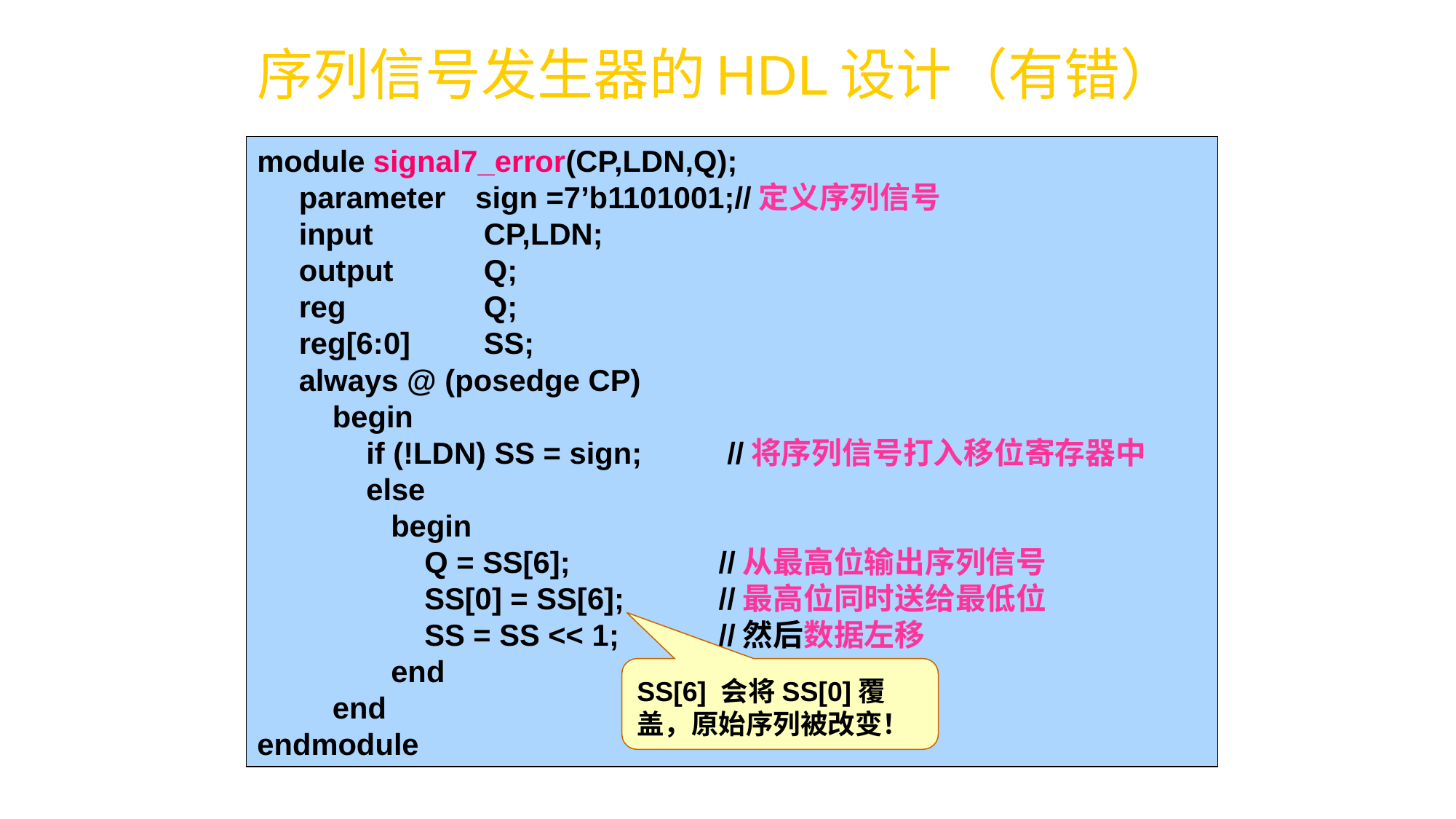

序列信号发生器的HDL设计（有错）
module signal7_error(CP,LDN,Q);
     parameter	sign =7’b1101001;//定义序列信号
     input 	 CP,LDN;
     output 	 Q;
     reg		 Q;
     reg[6:0] 	 SS;
     always @ (posedge CP)
         begin
	if (!LDN) SS = sign;	    //将序列信号打入移位寄存器中
	else
                begin
                    Q = SS[6];       	   //从最高位输出序列信号
                    SS[0] = SS[6];	   //最高位同时送给最低位
                    SS = SS << 1; 	   //然后数据左移
                end
         end
endmodule
SS[6] 会将SS[0]覆盖，原始序列被改变！